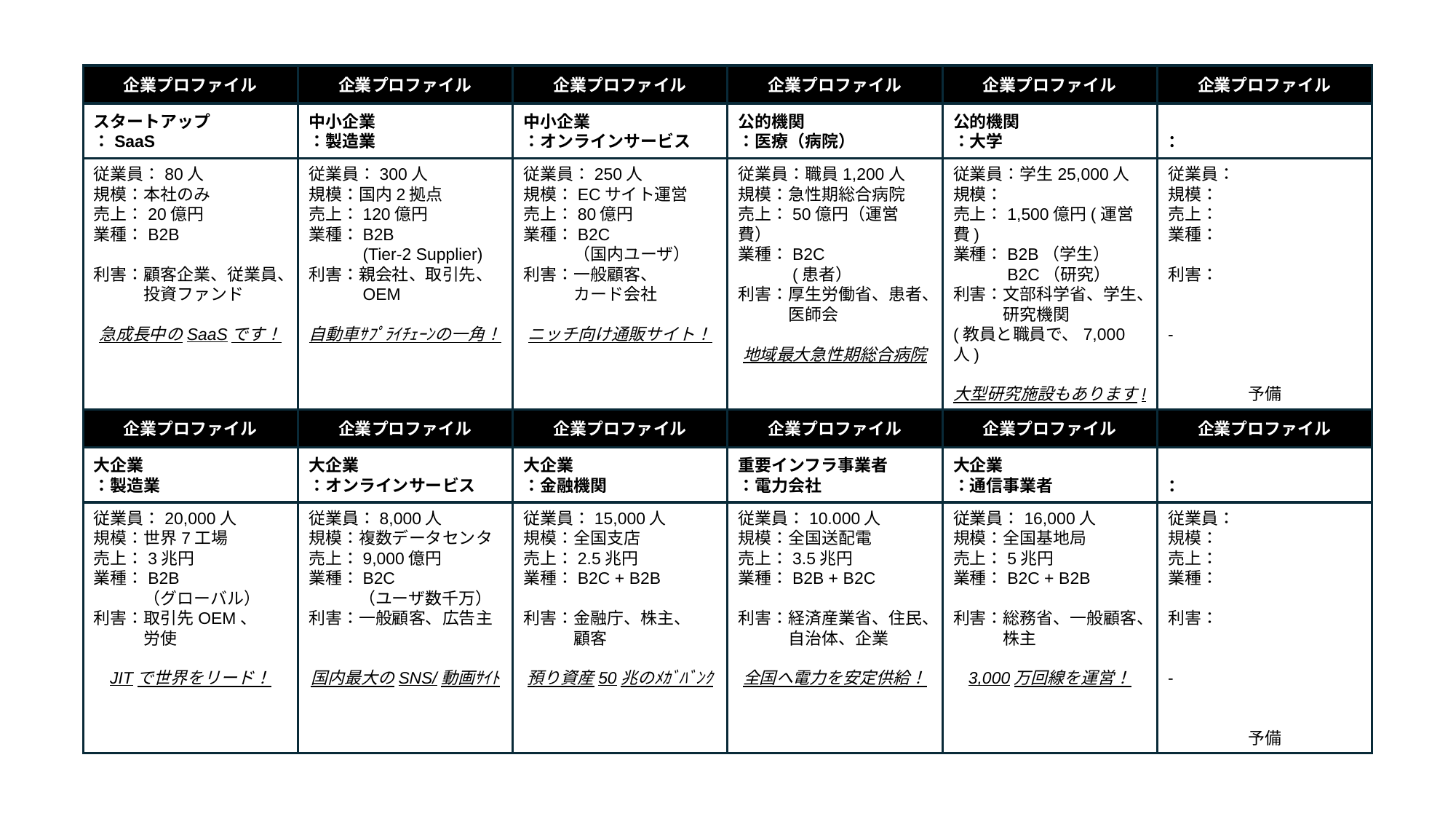

企業プロファイル

企業プロファイル

企業プロファイル

企業プロファイル

企業プロファイル

企業プロファイル
スタートアップ
：SaaS
中小企業
：製造業
中小企業
：オンラインサービス
公的機関
：医療（病院）
公的機関
：大学

：
従業員：80人
規模：本社のみ
売上：20億円
業種：B2B

利害：顧客企業、従業員、
　　　投資ファンド

急成長中のSaaSです！
従業員：300人
規模：国内2拠点
売上：120億円
業種：B2B
　　　(Tier-2 Supplier)
利害：親会社、取引先、
　　　OEM

自動車ｻﾌﾟﾗｲﾁｪｰﾝの一角！
従業員：250人
規模：ECサイト運営
売上：80億円
業種：B2C
　　　（国内ユーザ）
利害：一般顧客、
　　　カード会社

ニッチ向け通販サイト！
従業員：職員1,200人
規模：急性期総合病院
売上：50億円（運営費）
業種：B2C
　　　(患者）
利害：厚生労働省、患者、
　　　医師会

地域最大急性期総合病院
従業員：学生25,000人
規模：
売上：1,500億円(運営費)
業種：B2B（学生）
　　　B2C（研究）
利害：文部科学省、学生、
　　　研究機関
(教員と職員で、7,000人)

大型研究施設もあります!
従業員：
規模：
売上：
業種：

利害：

-

予備

企業プロファイル

企業プロファイル

企業プロファイル

企業プロファイル

企業プロファイル

企業プロファイル
大企業
：製造業
大企業
：オンラインサービス
大企業
：金融機関
重要インフラ事業者
：電力会社
大企業
：通信事業者

：
従業員：20,000人
規模：世界7工場
売上：3兆円
業種：B2B
　　　（グローバル）
利害：取引先OEM、
　　　労使

JITで世界をリード！
従業員：8,000人
規模：複数データセンタ
売上：9,000億円
業種：B2C
　　　（ユーザ数千万）
利害：一般顧客、広告主

国内最大のSNS/動画ｻｲﾄ
従業員：15,000人
規模：全国支店
売上：2.5兆円
業種：B2C + B2B

利害：金融庁、株主、
　　　顧客

預り資産50兆のﾒｶﾞﾊﾞﾝｸ
従業員：10.000人
規模：全国送配電
売上：3.5兆円
業種：B2B + B2C

利害：経済産業省、住民、
　　　自治体、企業

全国へ電力を安定供給！
従業員：16,000人
規模：全国基地局
売上：5兆円
業種：B2C + B2B

利害：総務省、一般顧客、
　　　株主

3,000万回線を運営！
従業員：
規模：
売上：
業種：

利害：

-

予備